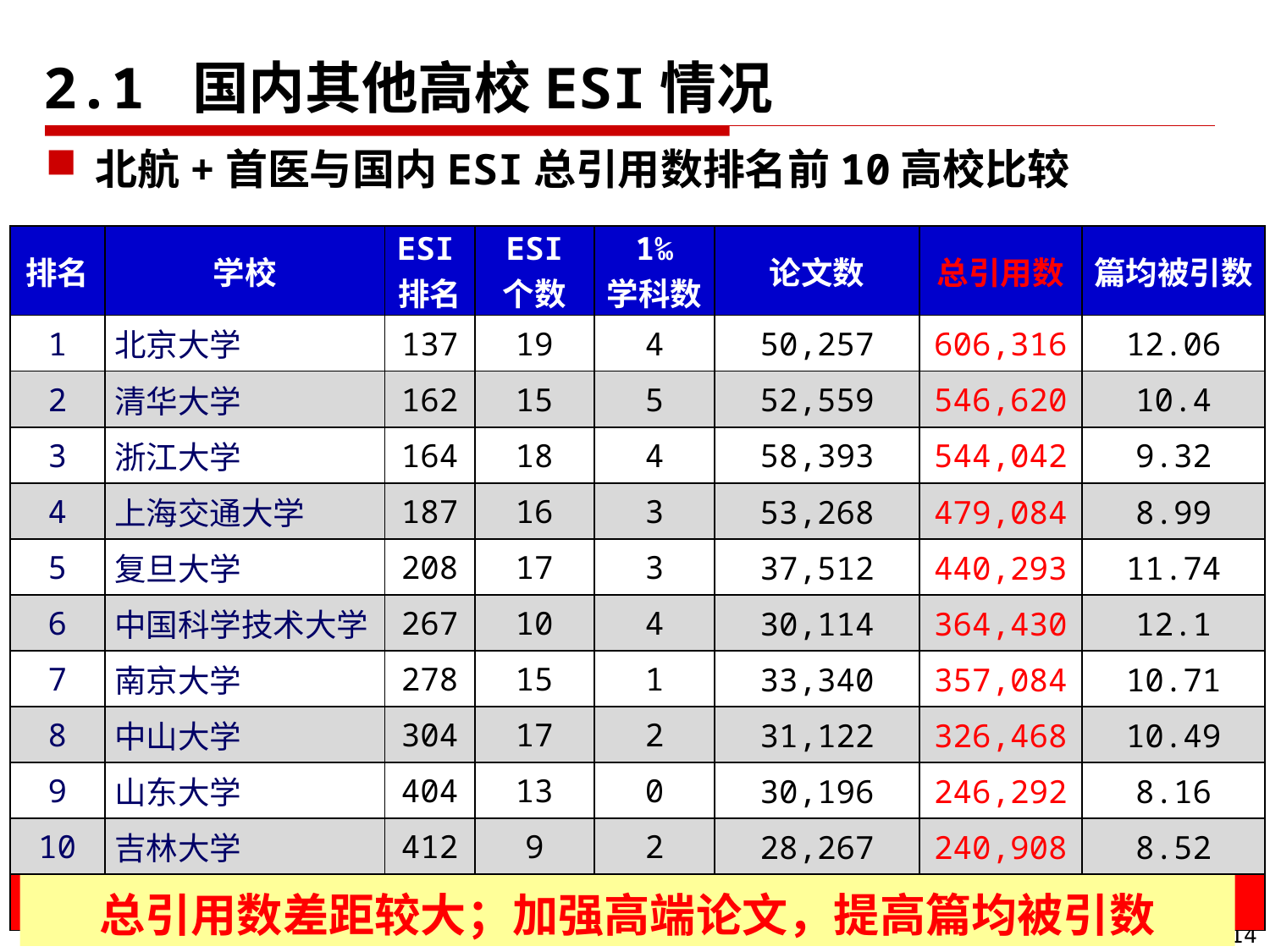

2.1 国内其他高校ESI情况
北航+首医与国内ESI总引用数排名前10高校比较
| 排名 | 学校 | ESI排名 | ESI 个数 | 1‰ 学科数 | 论文数 | 总引用数 | 篇均被引数 |
| --- | --- | --- | --- | --- | --- | --- | --- |
| 1 | 北京大学 | 137 | 19 | 4 | 50,257 | 606,316 | 12.06 |
| 2 | 清华大学 | 162 | 15 | 5 | 52,559 | 546,620 | 10.4 |
| 3 | 浙江大学 | 164 | 18 | 4 | 58,393 | 544,042 | 9.32 |
| 4 | 上海交通大学 | 187 | 16 | 3 | 53,268 | 479,084 | 8.99 |
| 5 | 复旦大学 | 208 | 17 | 3 | 37,512 | 440,293 | 11.74 |
| 6 | 中国科学技术大学 | 267 | 10 | 4 | 30,114 | 364,430 | 12.1 |
| 7 | 南京大学 | 278 | 15 | 1 | 33,340 | 357,084 | 10.71 |
| 8 | 中山大学 | 304 | 17 | 2 | 31,122 | 326,468 | 10.49 |
| 9 | 山东大学 | 404 | 13 | 0 | 30,196 | 246,292 | 8.16 |
| 10 | 吉林大学 | 412 | 9 | 2 | 28,267 | 240,908 | 8.52 |
| 18 | 北航+首医 | 529 | 11 | 0 | 26,698 | 166,233 | 6.23 |
总引用数差距较大；加强高端论文，提高篇均被引数
14